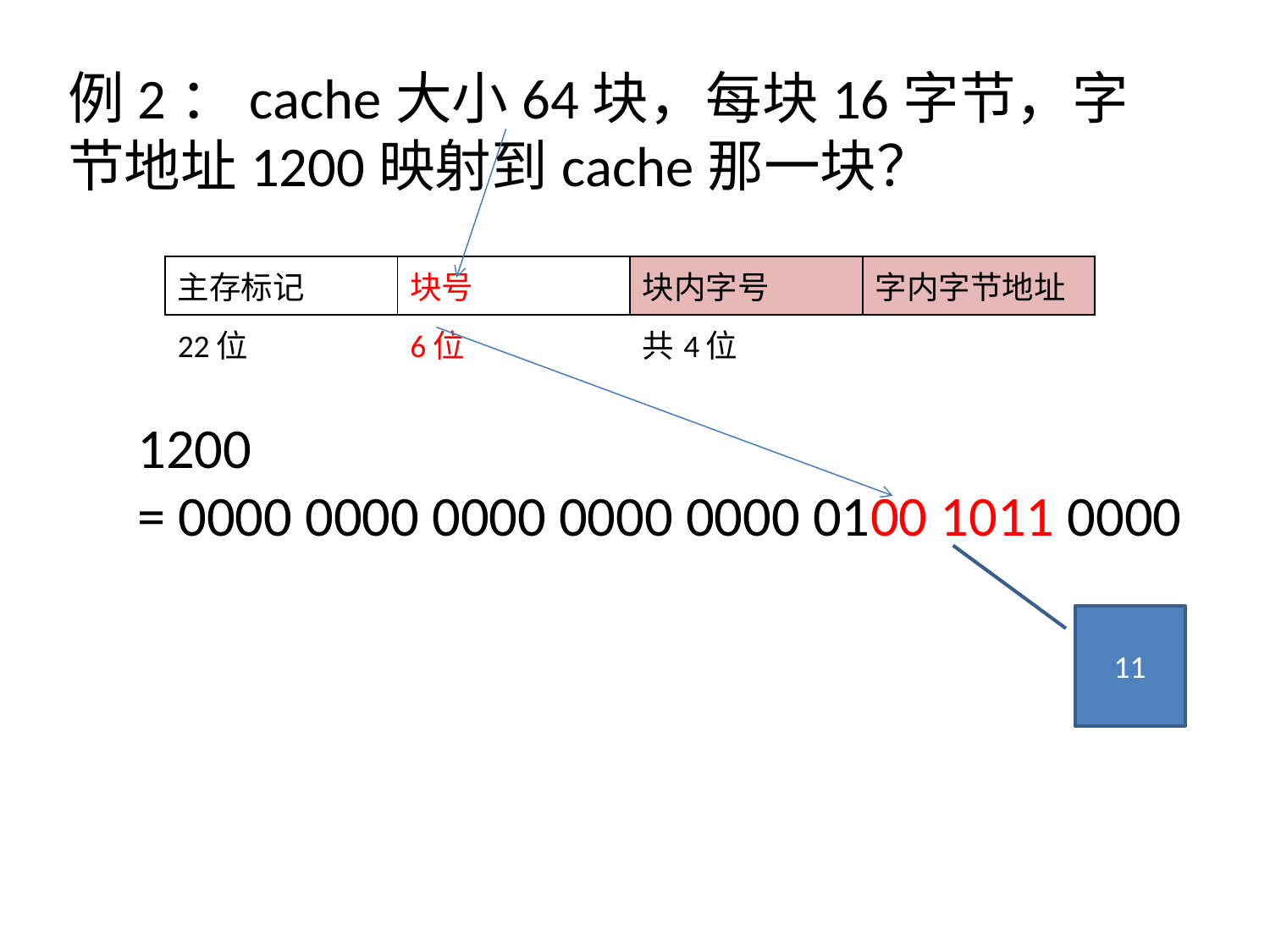

例2：cache大小64块，每块16字节，字节地址1200映射到cache那一块？

| 主存标记 | 块号 | 块内字号 | 字内字节地址 |
| --- | --- | --- | --- |
| 22位 | 6位 | 共4位 |  |
1200
= 0000 0000 0000 0000 0000 0100 1011 0000
11